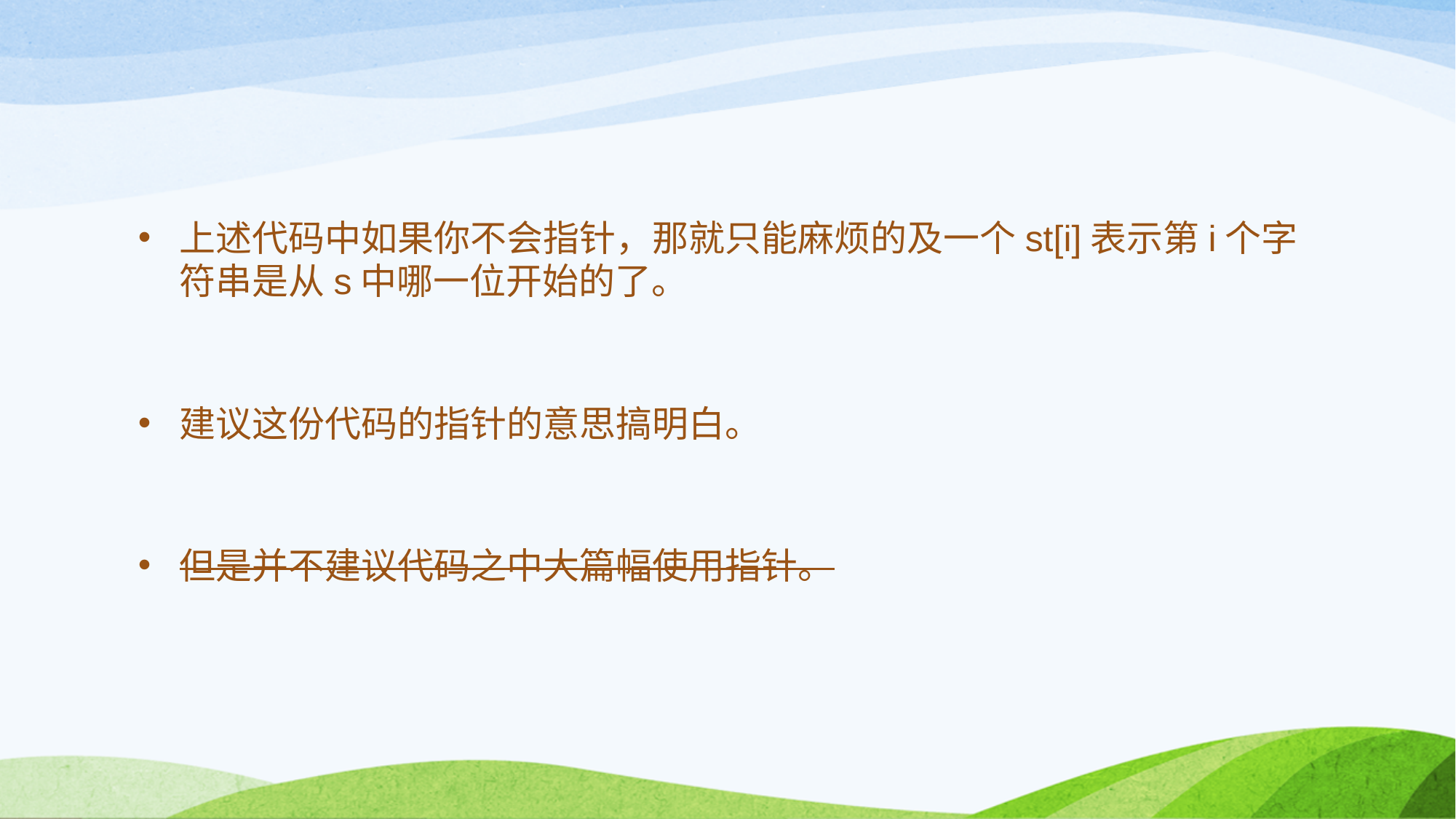

#
上述代码中如果你不会指针，那就只能麻烦的及一个st[i]表示第i个字符串是从s中哪一位开始的了。

建议这份代码的指针的意思搞明白。

但是并不建议代码之中大篇幅使用指针。